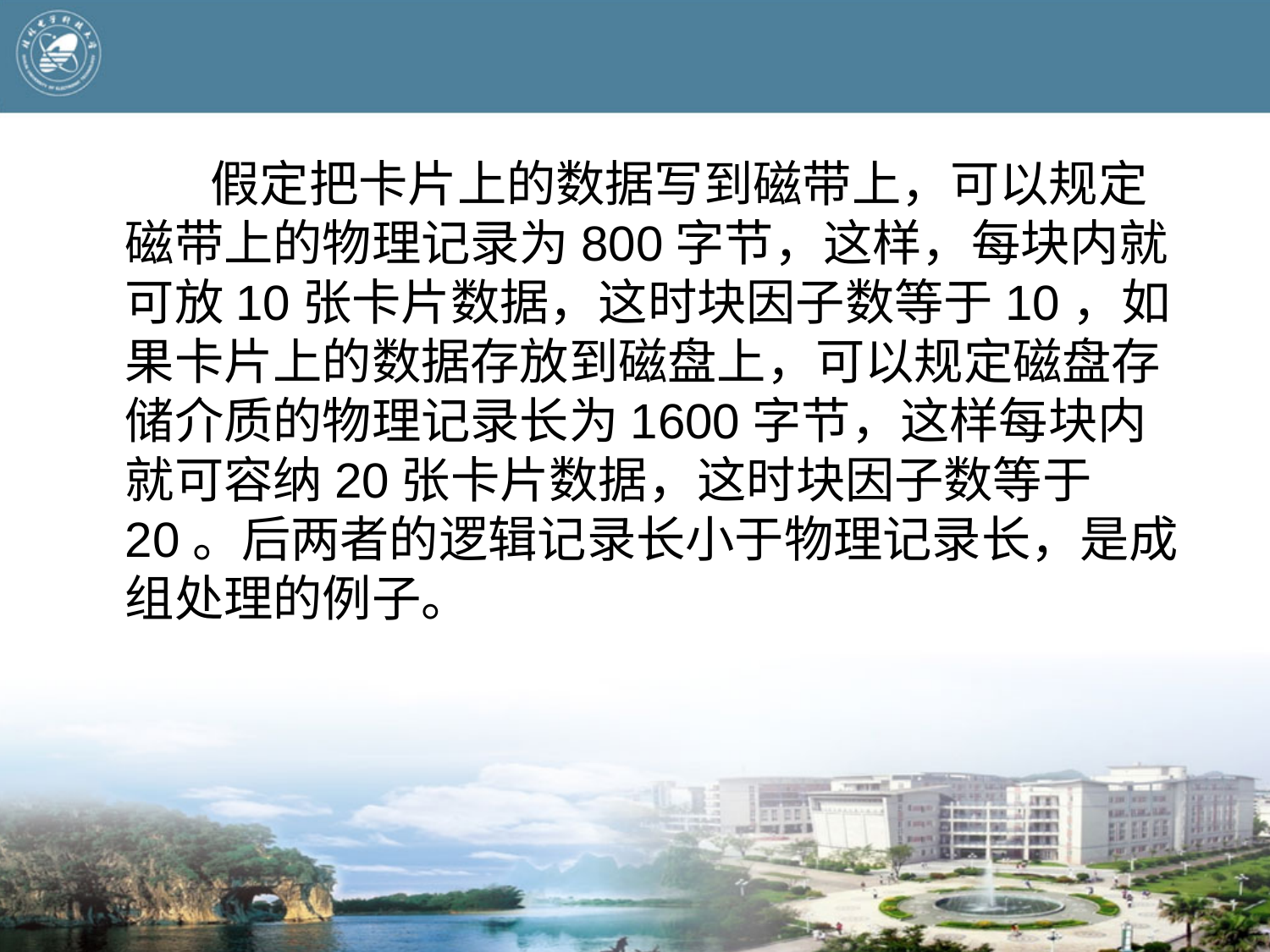

#
           假定把卡片上的数据写到磁带上，可以规定磁带上的物理记录为800字节，这样，每块内就可放10张卡片数据，这时块因子数等于10，如果卡片上的数据存放到磁盘上，可以规定磁盘存储介质的物理记录长为1600字节，这样每块内就可容纳20张卡片数据，这时块因子数等于20。后两者的逻辑记录长小于物理记录长，是成组处理的例子。